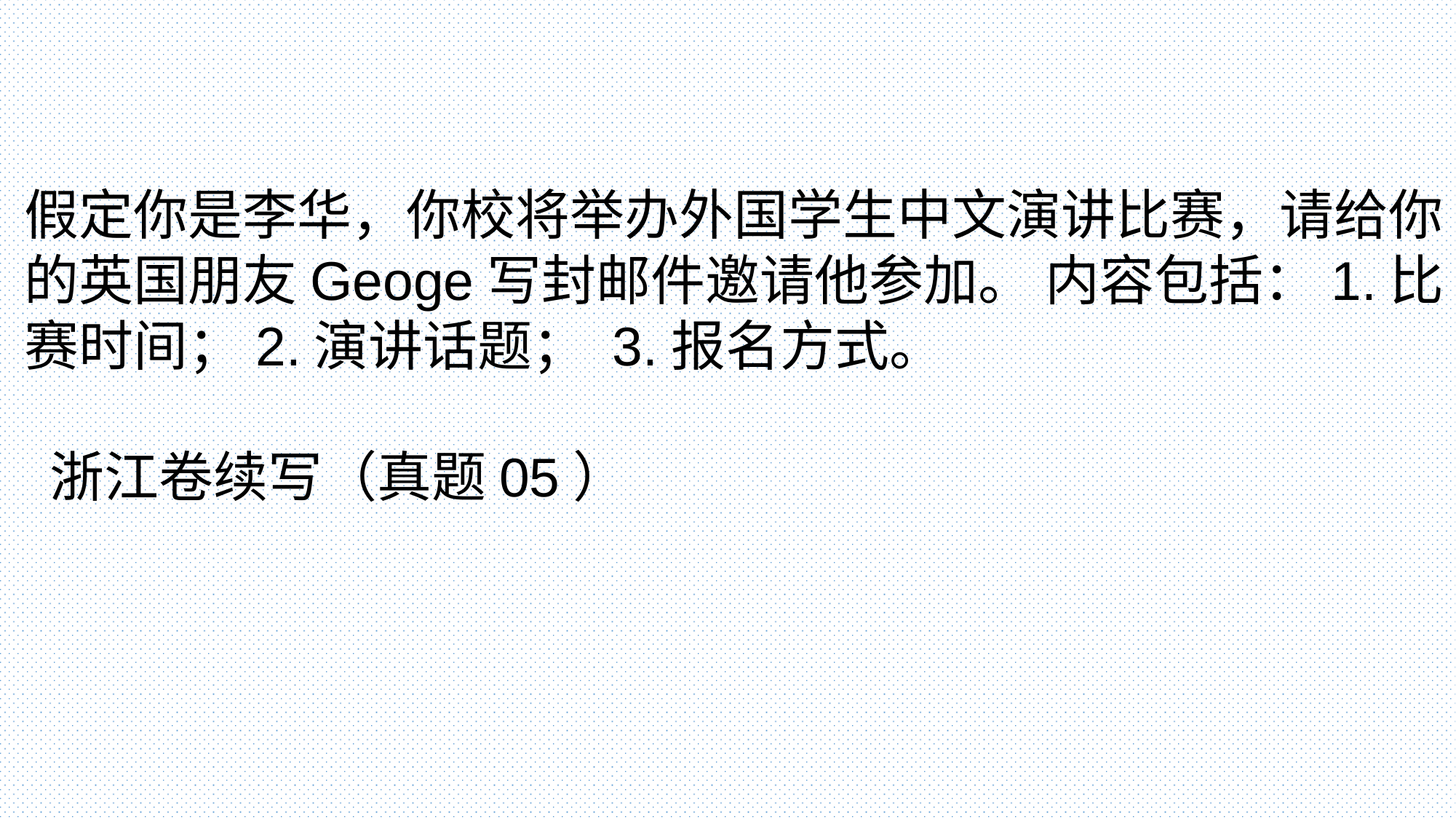

假定你是李华，你校将举办外国学生中文演讲比赛，请给你的英国朋友Geoge写封邮件邀请他参加。 内容包括：1.比赛时间；2.演讲话题； 3.报名方式。

 浙江卷续写（真题05）